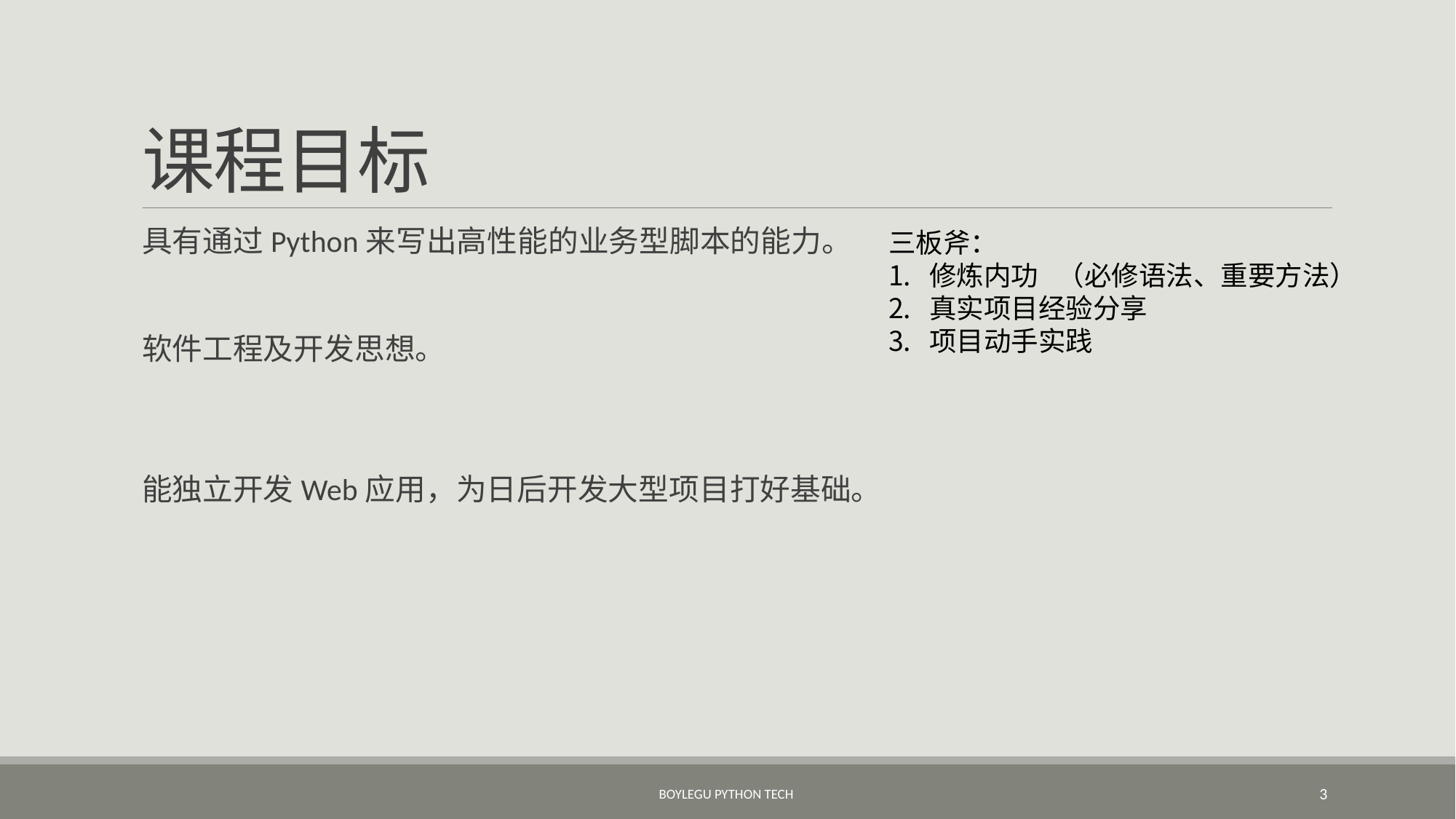

# 课程目标
具有通过Python来写出高性能的业务型脚本的能力。

软件工程及开发思想。

能独立开发Web应用，为日后开发大型项目打好基础。

三板斧：
修炼内功   （必修语法、重要方法）
真实项目经验分享
项目动手实践
BoyleGu Python Tech
3